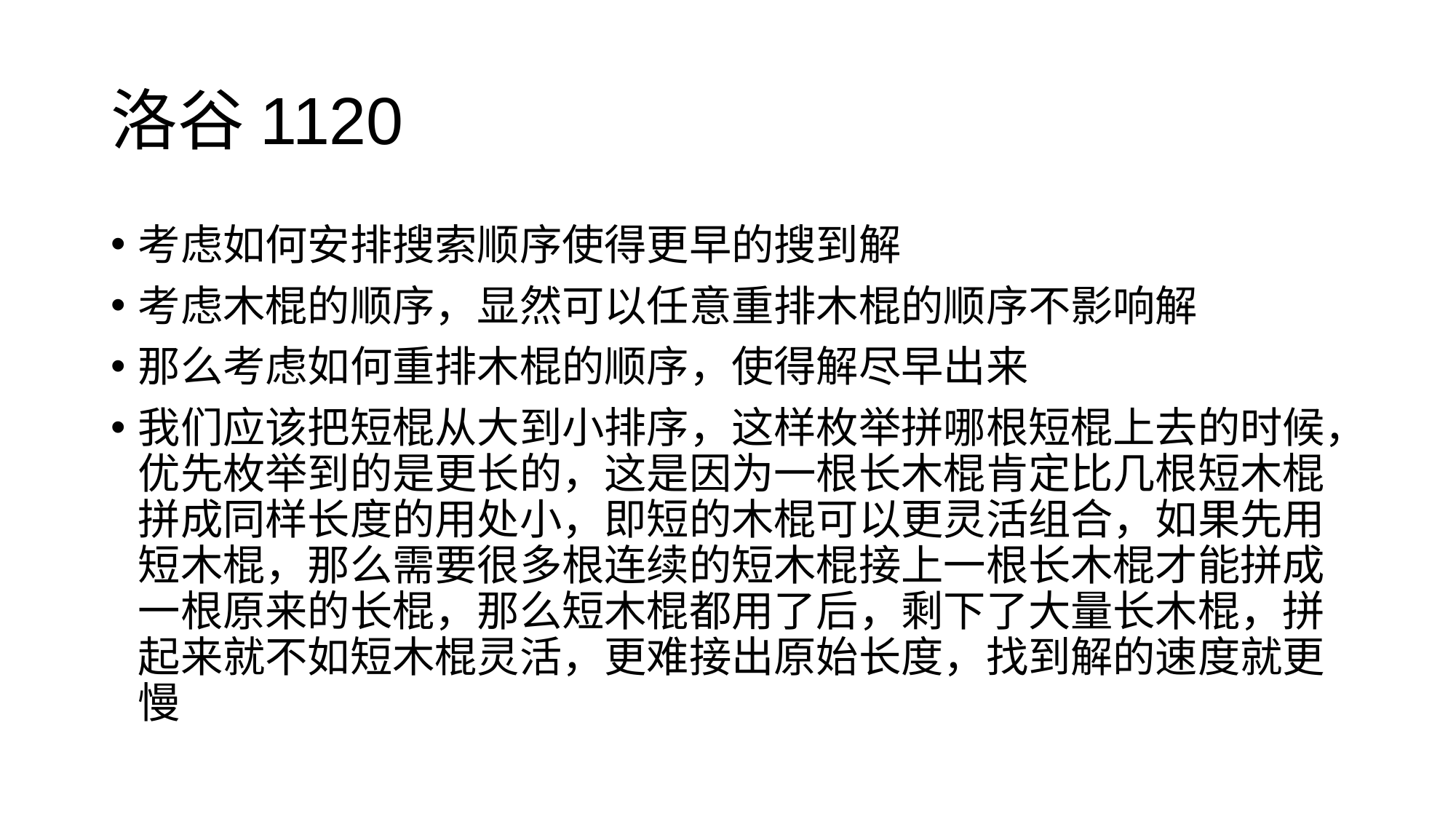

# 洛谷1120
考虑如何安排搜索顺序使得更早的搜到解
考虑木棍的顺序，显然可以任意重排木棍的顺序不影响解
那么考虑如何重排木棍的顺序，使得解尽早出来
我们应该把短棍从大到小排序，这样枚举拼哪根短棍上去的时候，优先枚举到的是更长的，这是因为一根长木棍肯定比几根短木棍拼成同样长度的用处小，即短的木棍可以更灵活组合，如果先用短木棍，那么需要很多根连续的短木棍接上一根长木棍才能拼成一根原来的长棍，那么短木棍都用了后，剩下了大量长木棍，拼起来就不如短木棍灵活，更难接出原始长度，找到解的速度就更慢